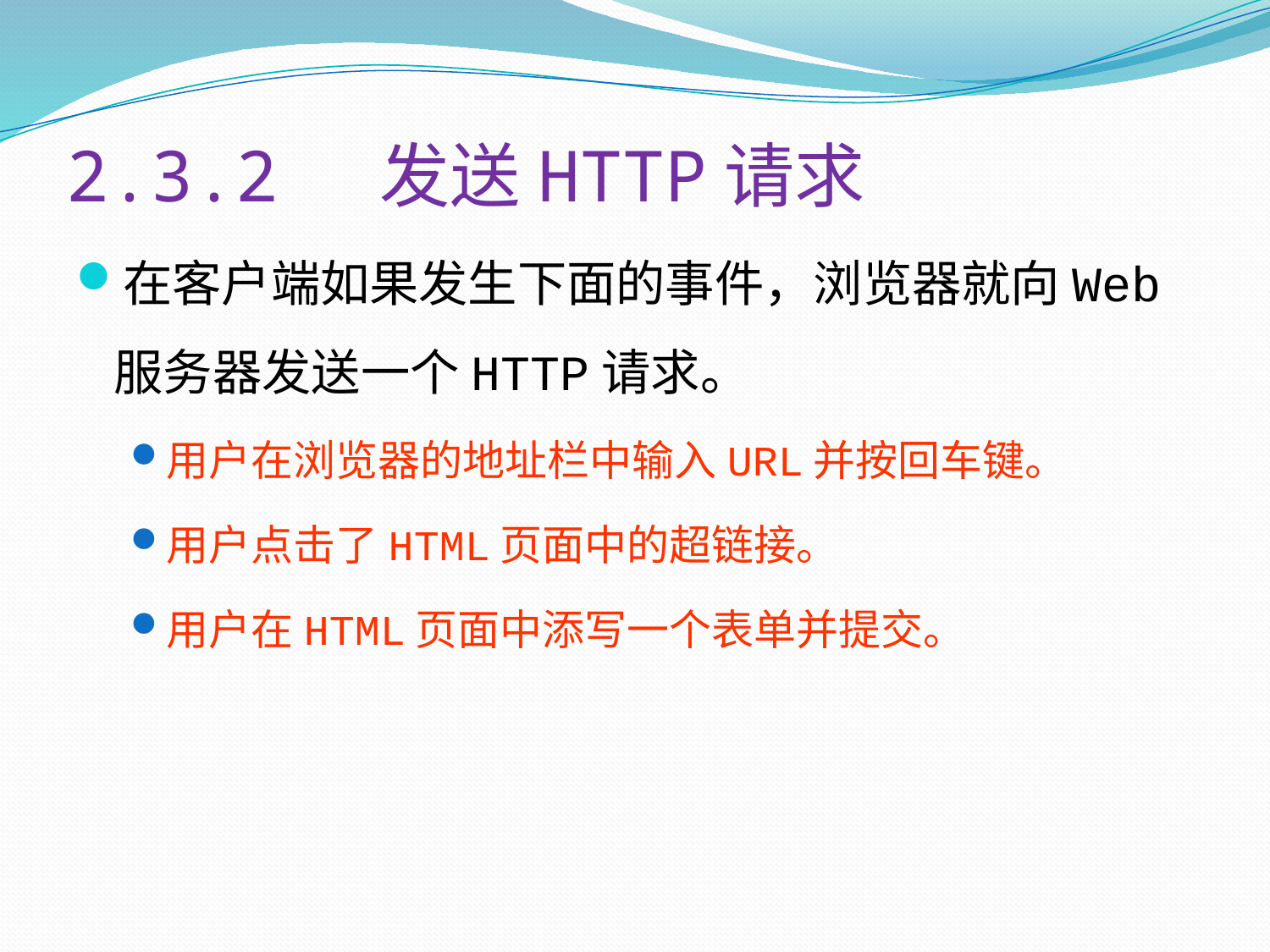

# 2.3.2  发送HTTP请求
在客户端如果发生下面的事件，浏览器就向Web服务器发送一个HTTP请求。
用户在浏览器的地址栏中输入URL并按回车键。
用户点击了HTML页面中的超链接。
用户在HTML页面中添写一个表单并提交。